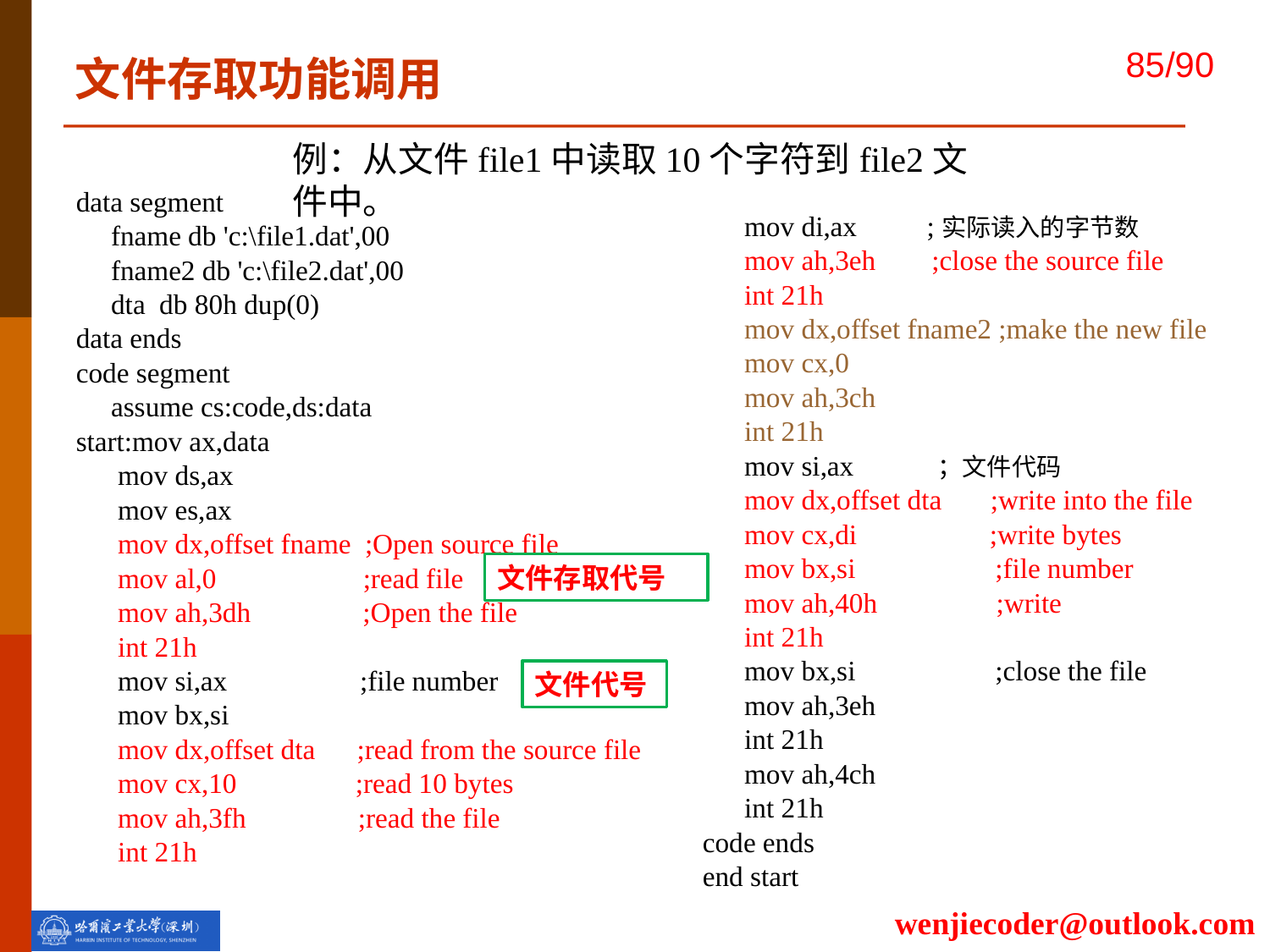

文件存取功能调用
例：从文件file1中读取10个字符到file2文件中。
data segment
     fname db 'c:\file1.dat',00
     fname2 db 'c:\file2.dat',00
     dta  db 80h dup(0)
data ends
code segment
     assume cs:code,ds:data
start:mov ax,data
      mov ds,ax
      mov es,ax
      mov dx,offset fname  ;Open source file
      mov al,0                     ;read file
      mov ah,3dh                ;Open the file
      int 21h
      mov si,ax                   ;file number
      mov bx,si
      mov dx,offset dta      ;read from the source file
      mov cx,10                 ;read 10 bytes
      mov ah,3fh                ;read the file
      int 21h
      mov di,ax          ;实际读入的字节数
      mov ah,3eh        ;close the source file
      int 21h
      mov dx,offset fname2 ;make the new file
      mov cx,0
      mov ah,3ch
      int 21h
      mov si,ax           ；文件代码
      mov dx,offset dta       ;write into the file
      mov cx,di                   ;write bytes
      mov bx,si                    ;file number
      mov ah,40h                 ;write
      int 21h
      mov bx,si                    ;close the file
      mov ah,3eh
      int 21h
      mov ah,4ch
      int 21h
code ends
end start
文件存取代号
文件代号